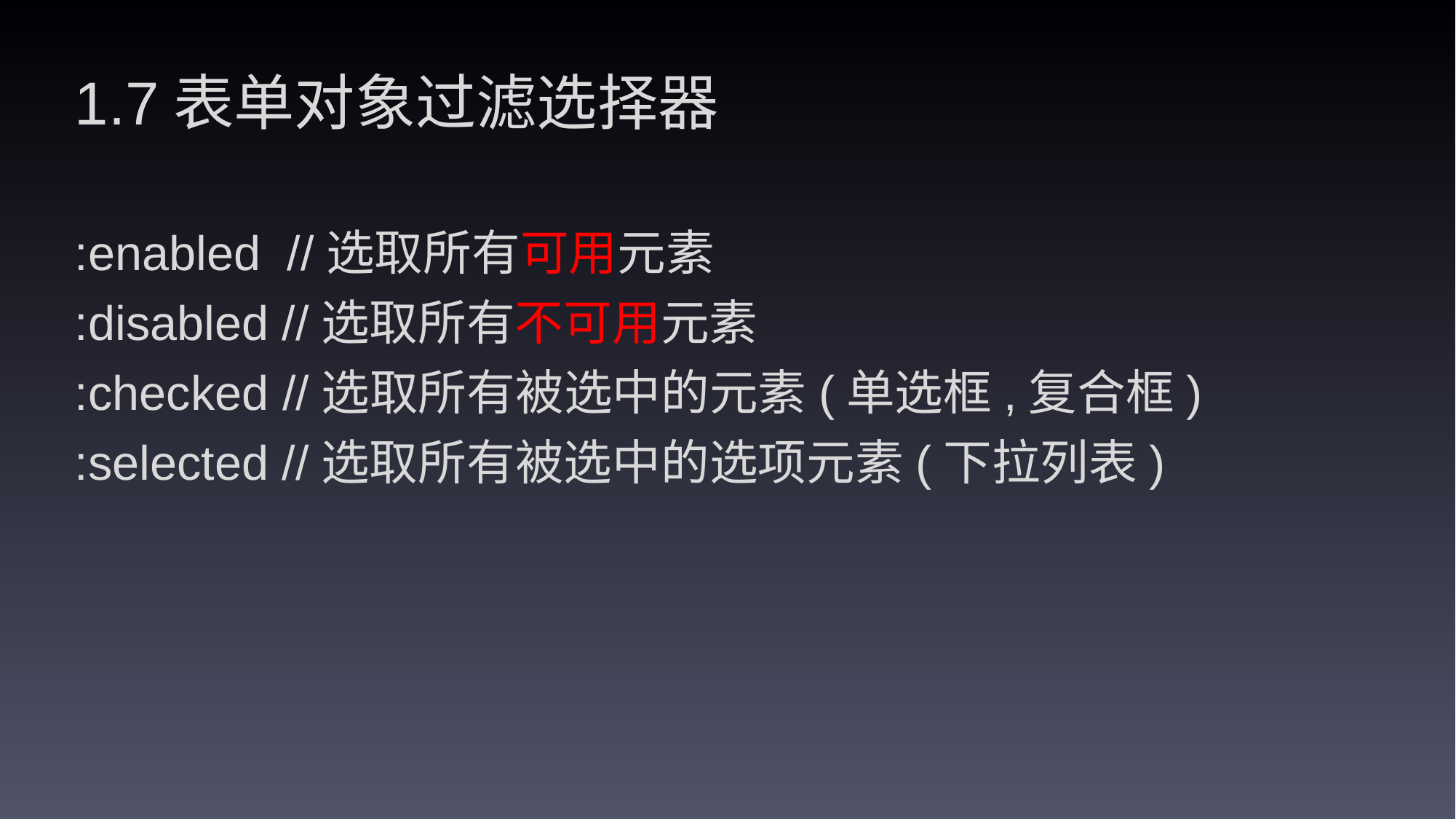

1.7表单对象过滤选择器

:enabled  //选取所有可用元素
:disabled //选取所有不可用元素
:checked //选取所有被选中的元素(单选框,复合框)
:selected //选取所有被选中的选项元素(下拉列表)